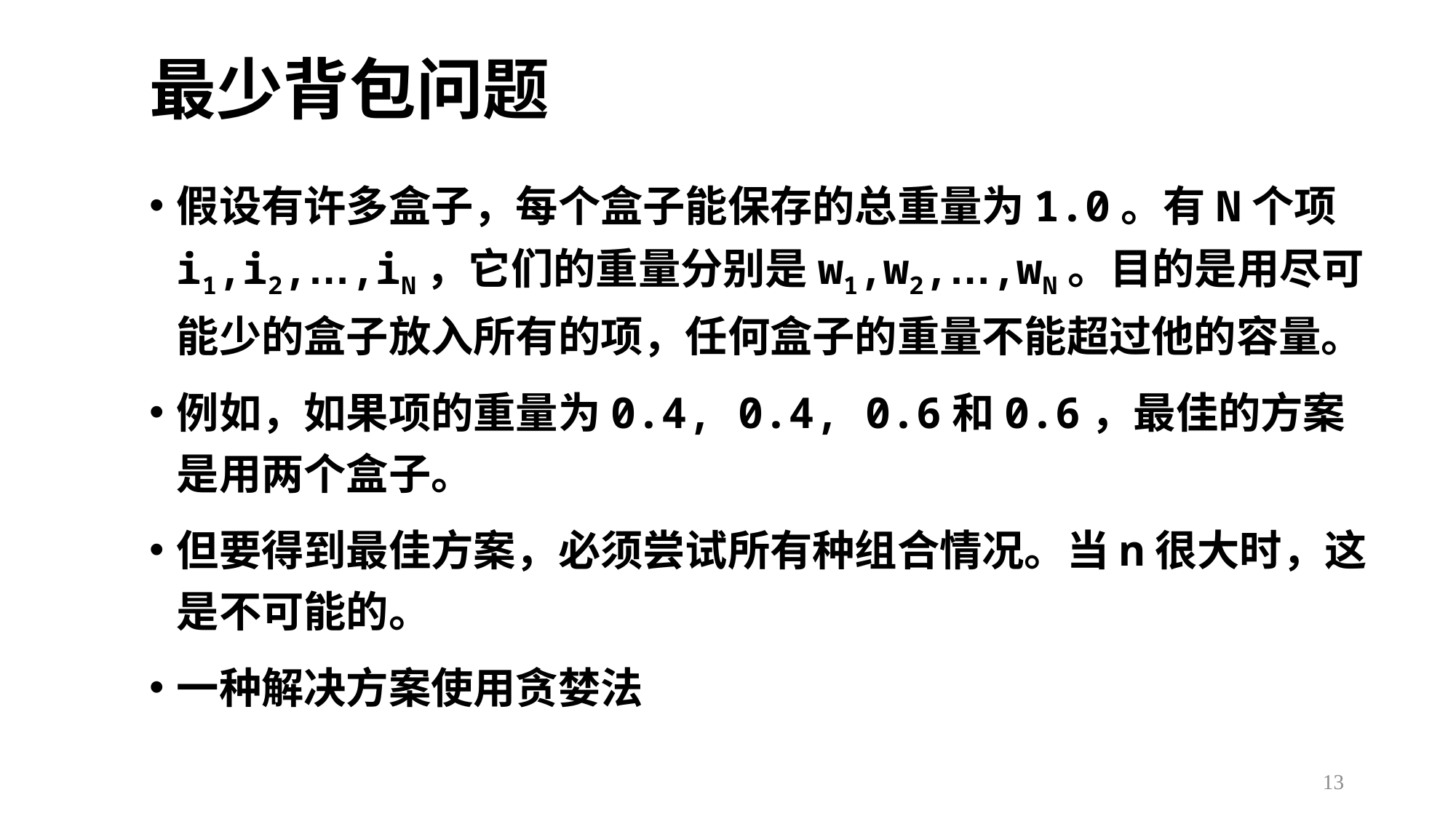

# 最少背包问题
假设有许多盒子，每个盒子能保存的总重量为1.0。有N个项i1,i2,…,iN，它们的重量分别是w1,w2,…,wN。目的是用尽可能少的盒子放入所有的项，任何盒子的重量不能超过他的容量。
例如，如果项的重量为0.4, 0.4, 0.6和0.6，最佳的方案是用两个盒子。
但要得到最佳方案，必须尝试所有种组合情况。当n很大时，这是不可能的。
一种解决方案使用贪婪法
13